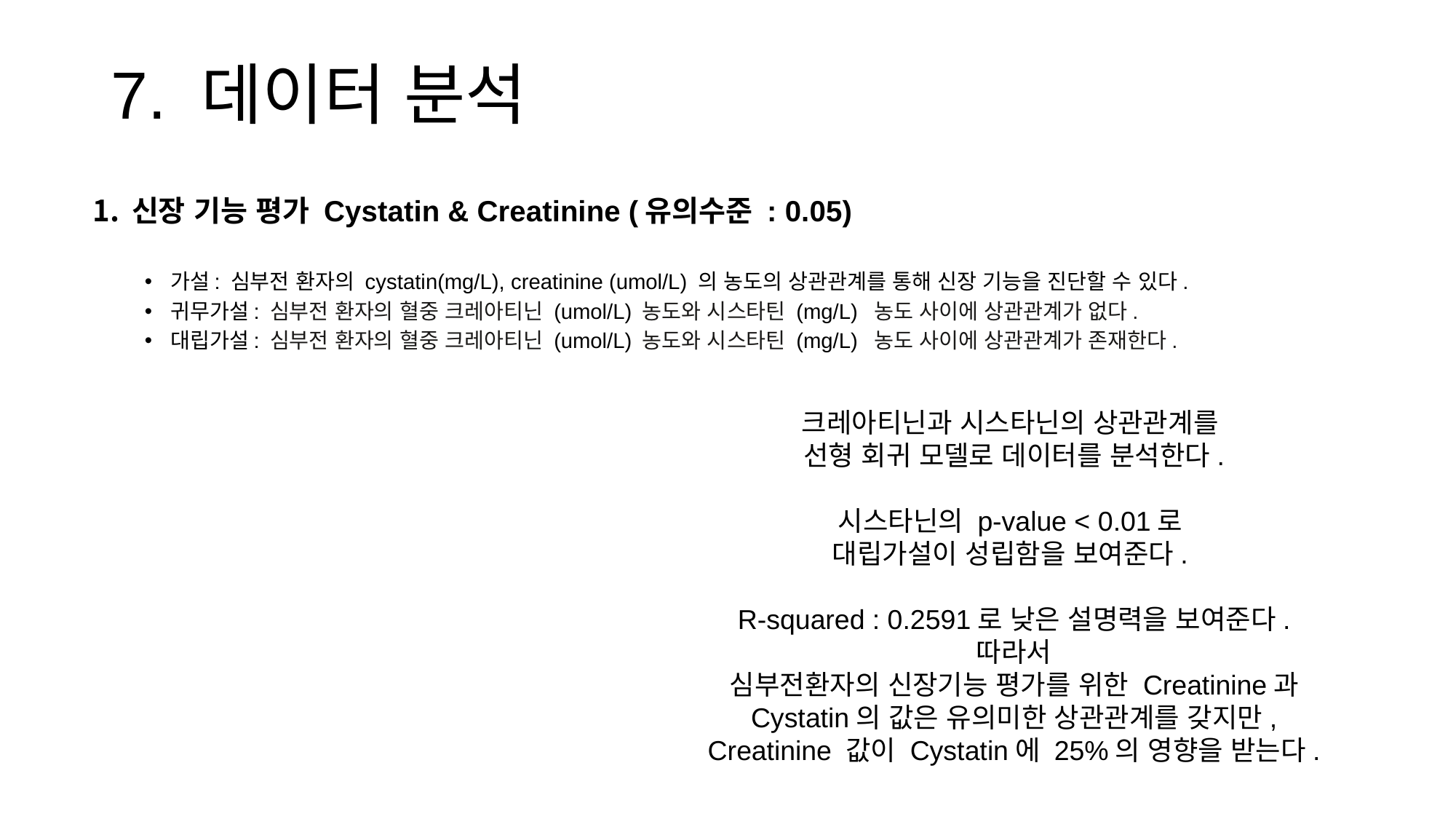

# 7. 데이터 분석
신장 기능 평가 Cystatin & Creatinine (유의수준 : 0.05)

가설: 심부전 환자의 cystatin(mg/L), creatinine (umol/L) 의 농도의 상관관계를 통해 신장 기능을 진단할 수 있다.
귀무가설: 심부전 환자의 혈중 크레아티닌 (umol/L) 농도와 시스타틴 (mg/L)  농도 사이에 상관관계가 없다.
대립가설: 심부전 환자의 혈중 크레아티닌 (umol/L) 농도와 시스타틴 (mg/L)  농도 사이에 상관관계가 존재한다.
크레아티닌과 시스타닌의 상관관계를
선형 회귀 모델로 데이터를 분석한다.

시스타닌의 p-value < 0.01로
대립가설이 성립함을 보여준다.

R-squared : 0.2591로 낮은 설명력을 보여준다.
따라서
심부전환자의 신장기능 평가를 위한 Creatinine과 Cystatin의 값은 유의미한 상관관계를 갖지만, Creatinine 값이 Cystatin에 25%의 영향을 받는다.